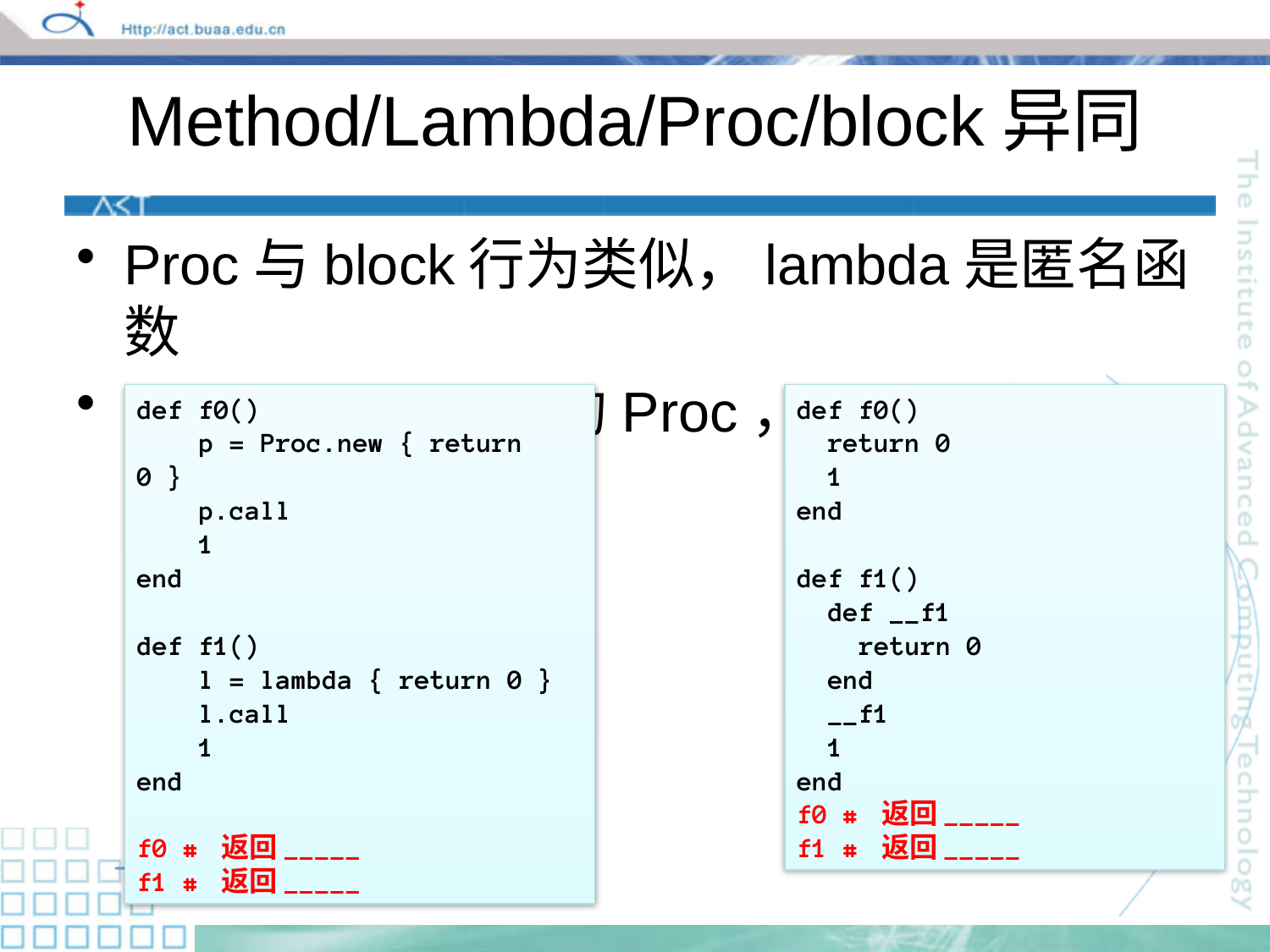

# Method/Lambda/Proc/block异同
Proc与block行为类似，lambda是匿名函数
block是不能保存的Proc，一次性的。
def f0()
    p = Proc.new { return 0 }
    p.call
    1
end

def f1()
    l = lambda { return 0 }
    l.call
    1
end

f0 # 返回_____
f1 # 返回_____
def f0()
  return 0
  1
end

def f1()
  def __f1
    return 0
  end
  __f1
  1
end
f0 # 返回_____
f1 # 返回_____